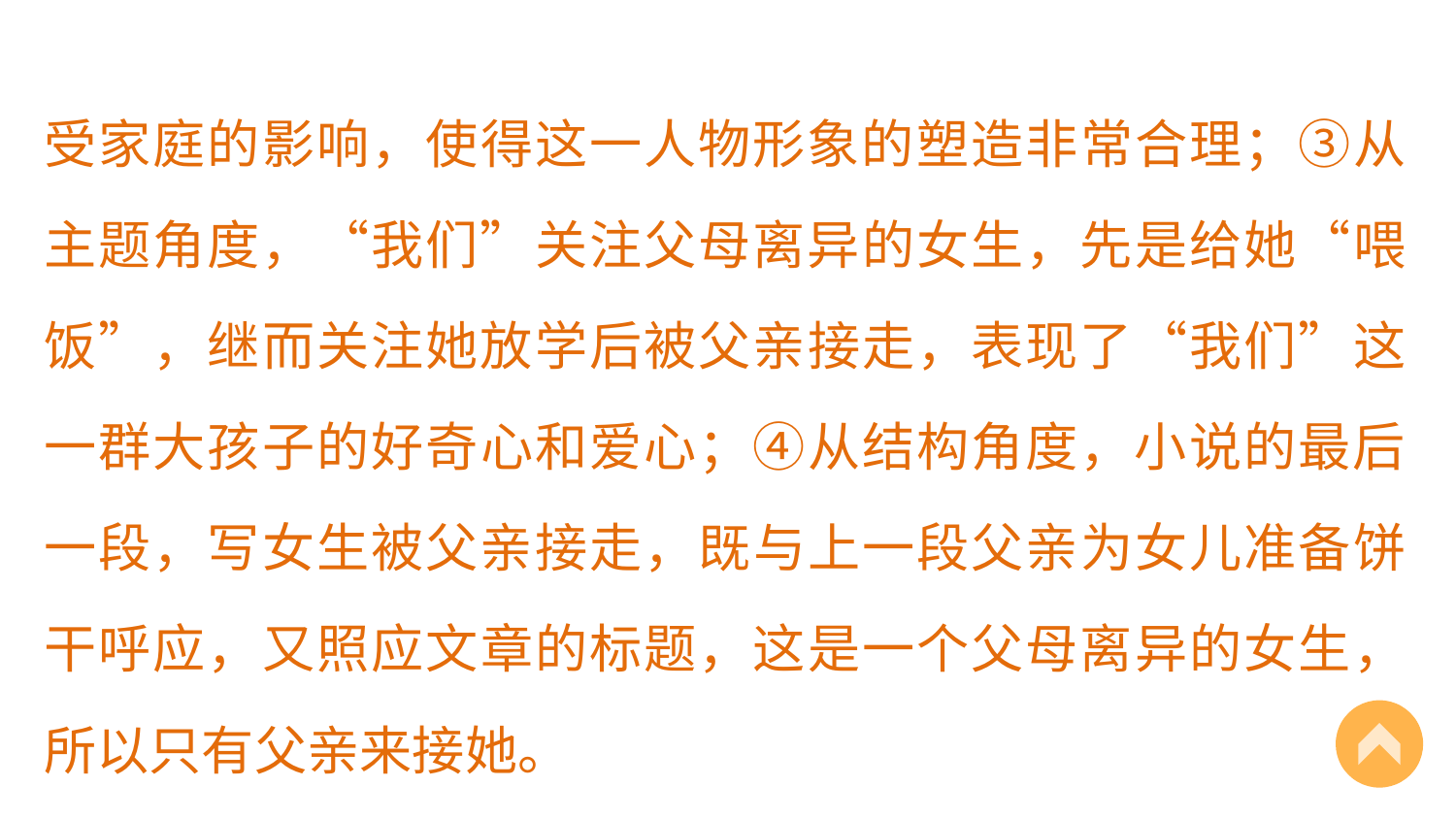

受家庭的影响，使得这一人物形象的塑造非常合理；③从主题角度，“我们”关注父母离异的女生，先是给她“喂饭”，继而关注她放学后被父亲接走，表现了“我们”这一群大孩子的好奇心和爱心；④从结构角度，小说的最后一段，写女生被父亲接走，既与上一段父亲为女儿准备饼干呼应，又照应文章的标题，这是一个父母离异的女生，所以只有父亲来接她。